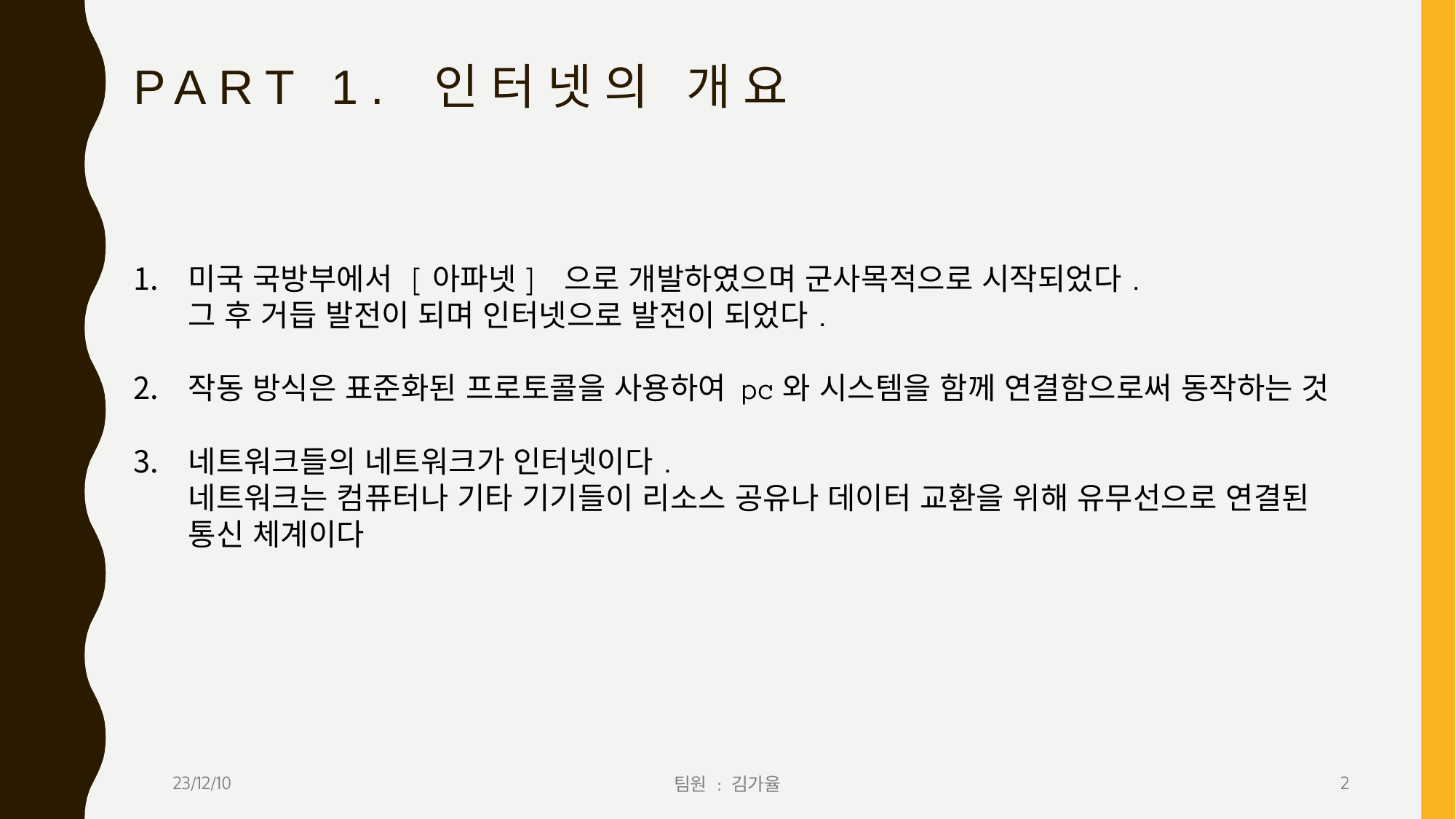

# part 1. 인터넷의 개요
미국 국방부에서 [아파넷] 으로 개발하였으며 군사목적으로 시작되었다.
그 후 거듭 발전이 되며 인터넷으로 발전이 되었다.

작동 방식은 표준화된 프로토콜을 사용하여 pc와 시스템을 함께 연결함으로써 동작하는 것

네트워크들의 네트워크가 인터넷이다.
네트워크는 컴퓨터나 기타 기기들이 리소스 공유나 데이터 교환을 위해 유무선으로 연결된 통신 체계이다

팀원 : 김가율
23/12/10
2